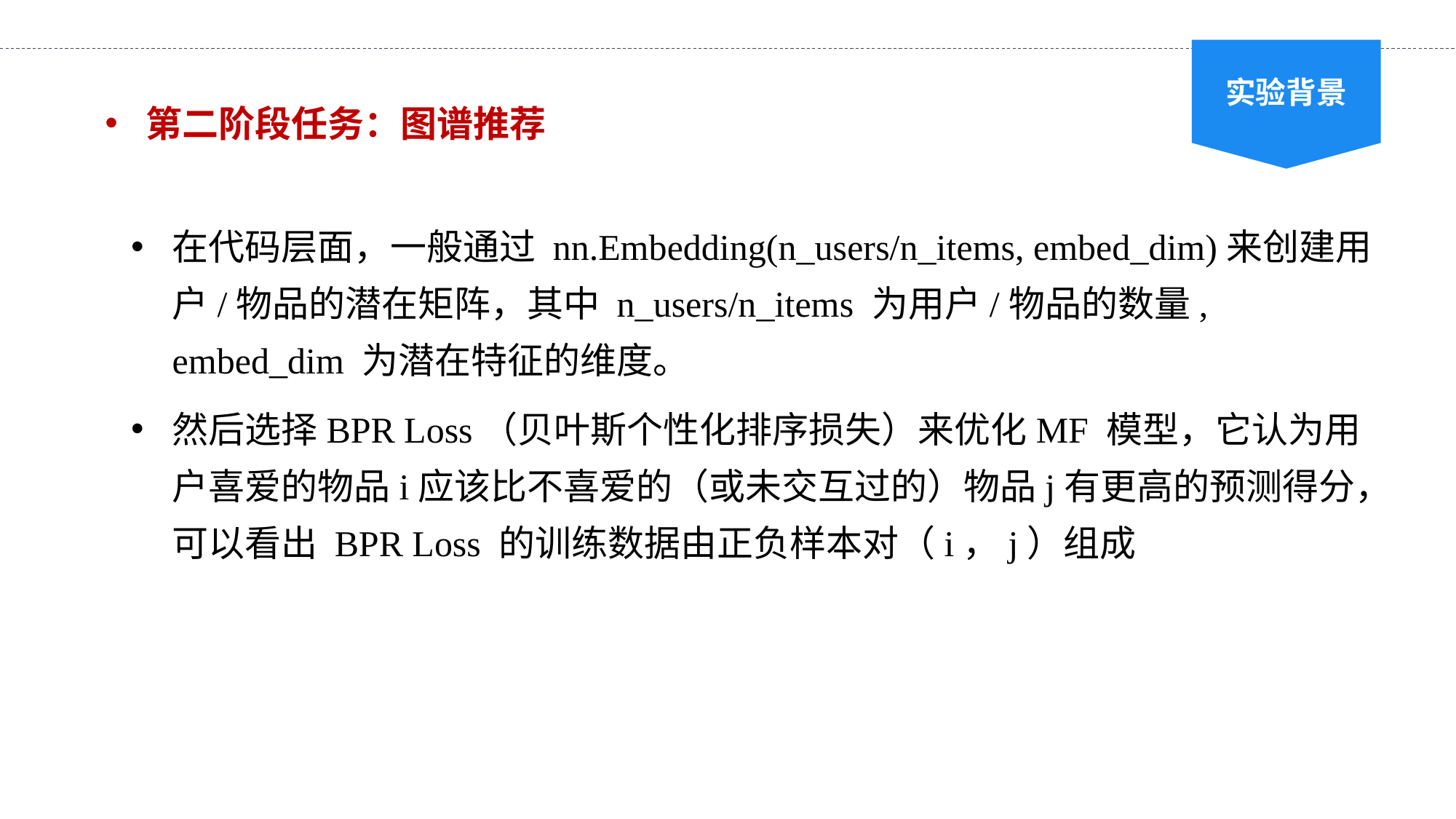

实验背景
第二阶段任务：图谱推荐
在代码层面，一般通过 nn.Embedding(n_users/n_items, embed_dim)来创建用户/物品的潜在矩阵，其中 n_users/n_items 为用户/物品的数量, embed_dim 为潜在特征的维度。
然后选择BPR Loss（贝叶斯个性化排序损失）来优化MF 模型，它认为用户喜爱的物品i应该比不喜爱的（或未交互过的）物品j有更高的预测得分，可以看出 BPR Loss 的训练数据由正负样本对（i，j）组成